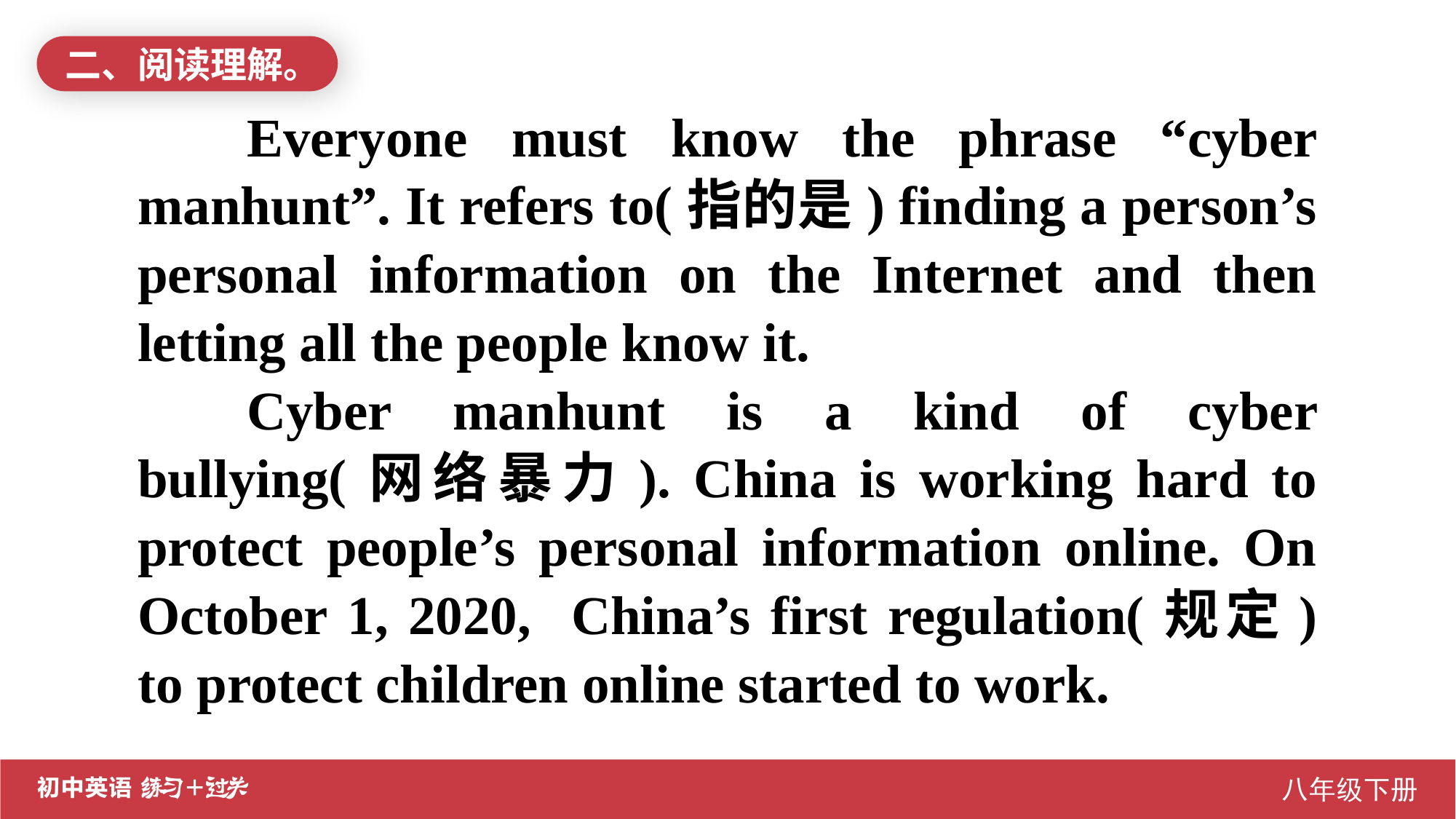

二、阅读理解。
Everyone must know the phrase “cyber manhunt”. It refers to(指的是) finding a person’s personal information on the Internet and then letting all the people know it.
Cyber manhunt is a kind of cyber bullying(网络暴力). China is working hard to protect people’s personal information online. On October 1, 2020,  China’s first regulation(规定) to protect children online started to work.